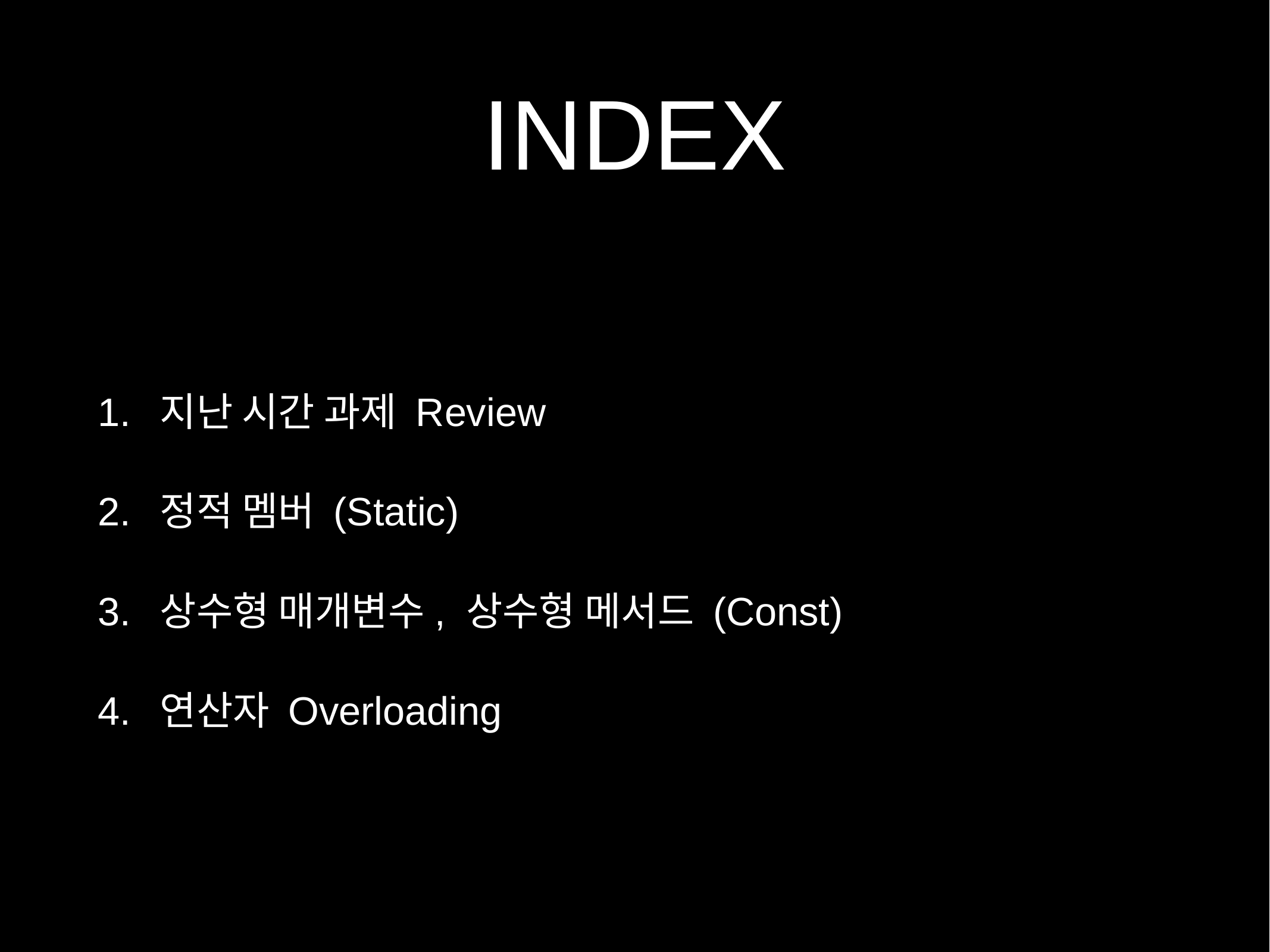

# INDEX
지난 시간 과제 Review
정적 멤버 (Static)
상수형 매개변수, 상수형 메서드 (Const)
연산자 Overloading